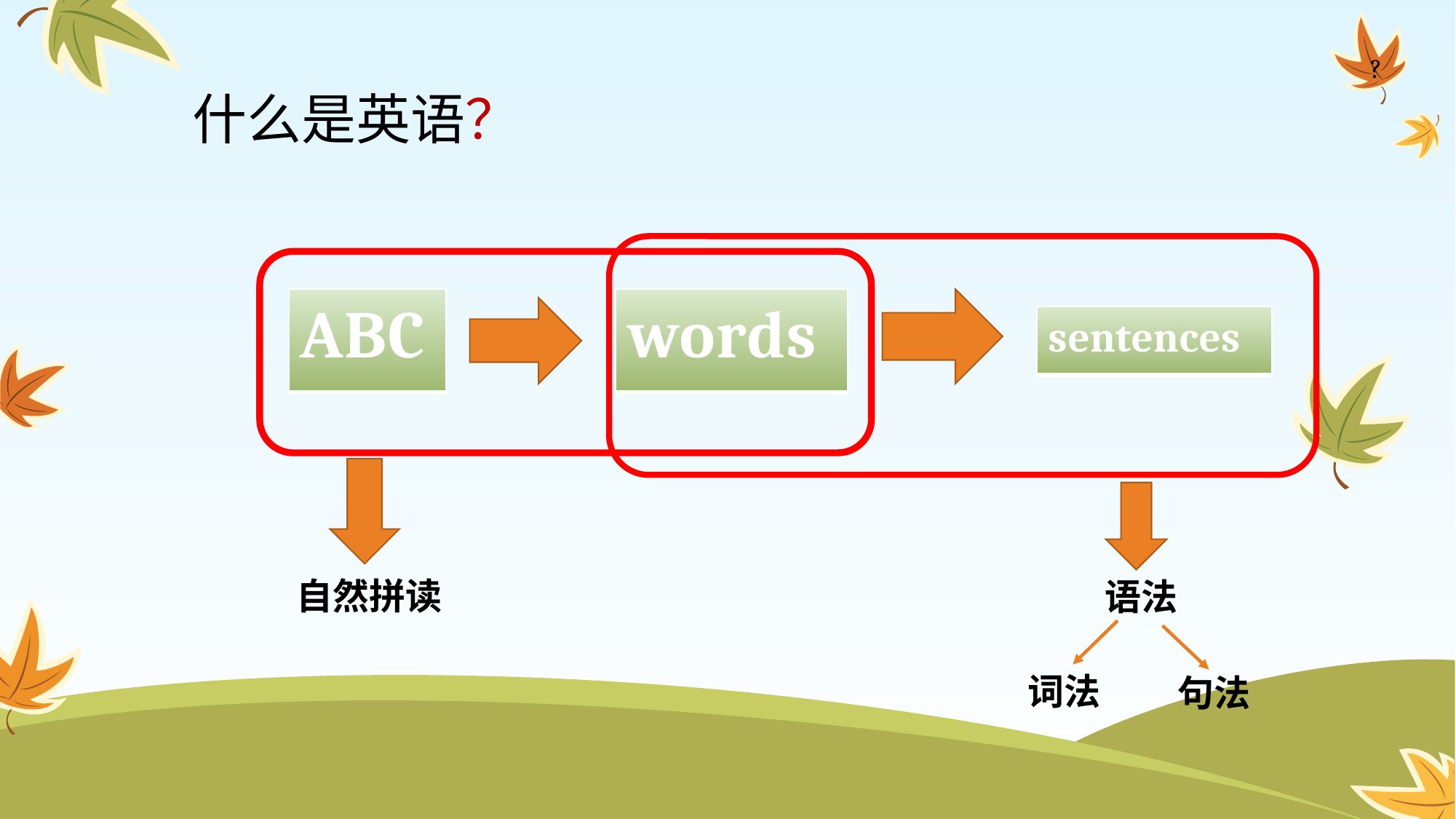

# 什么是英语？
?

| ABC |
| --- |
| words |
| --- |

| sentences |
| --- |

自然拼读
语法
词法
句法